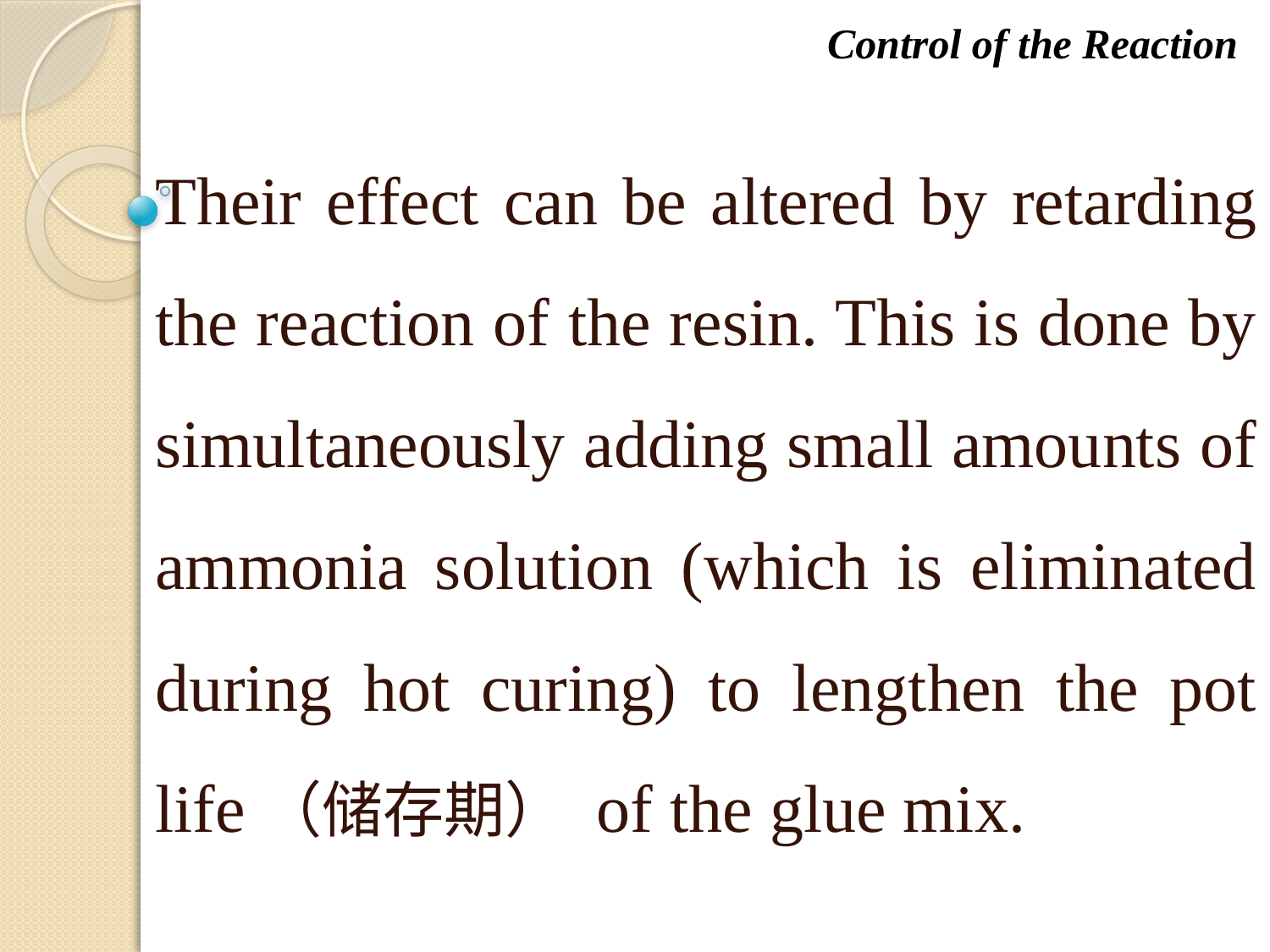

Control of the Reaction
Their effect can be altered by retarding the reaction of the resin. This is done by simultaneously adding small amounts of ammonia solution (which is eliminated during hot curing) to lengthen the pot life（储存期） of the glue mix.